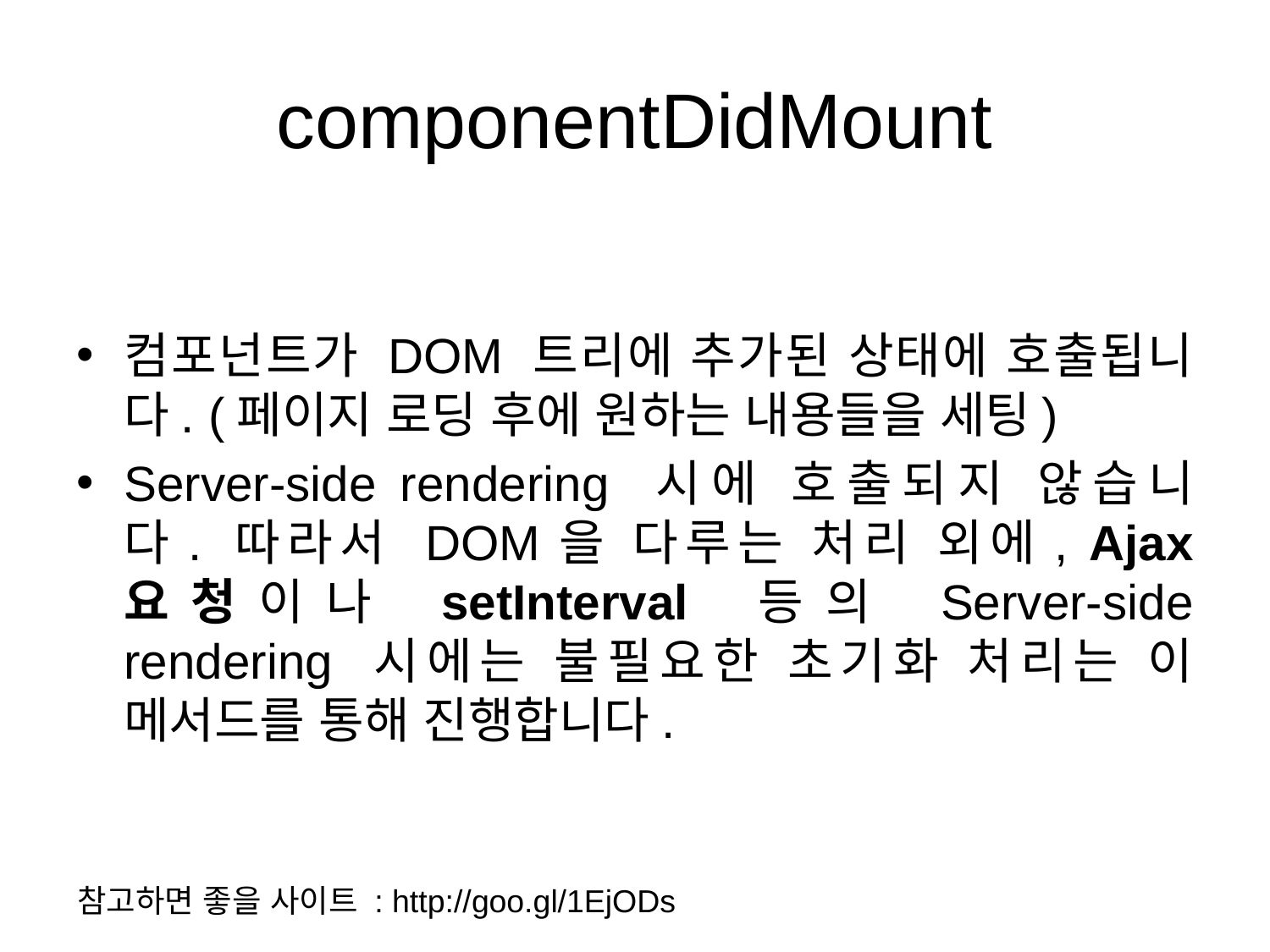

# componentDidMount
컴포넌트가 DOM 트리에 추가된 상태에 호출됩니다. (페이지 로딩 후에 원하는 내용들을 세팅)
Server-side rendering 시에 호출되지 않습니다. 따라서 DOM을 다루는 처리 외에, Ajax 요청이나 setInterval 등의 Server-side rendering 시에는 불필요한 초기화 처리는 이 메서드를 통해 진행합니다.
참고하면 좋을 사이트 : http://goo.gl/1EjODs